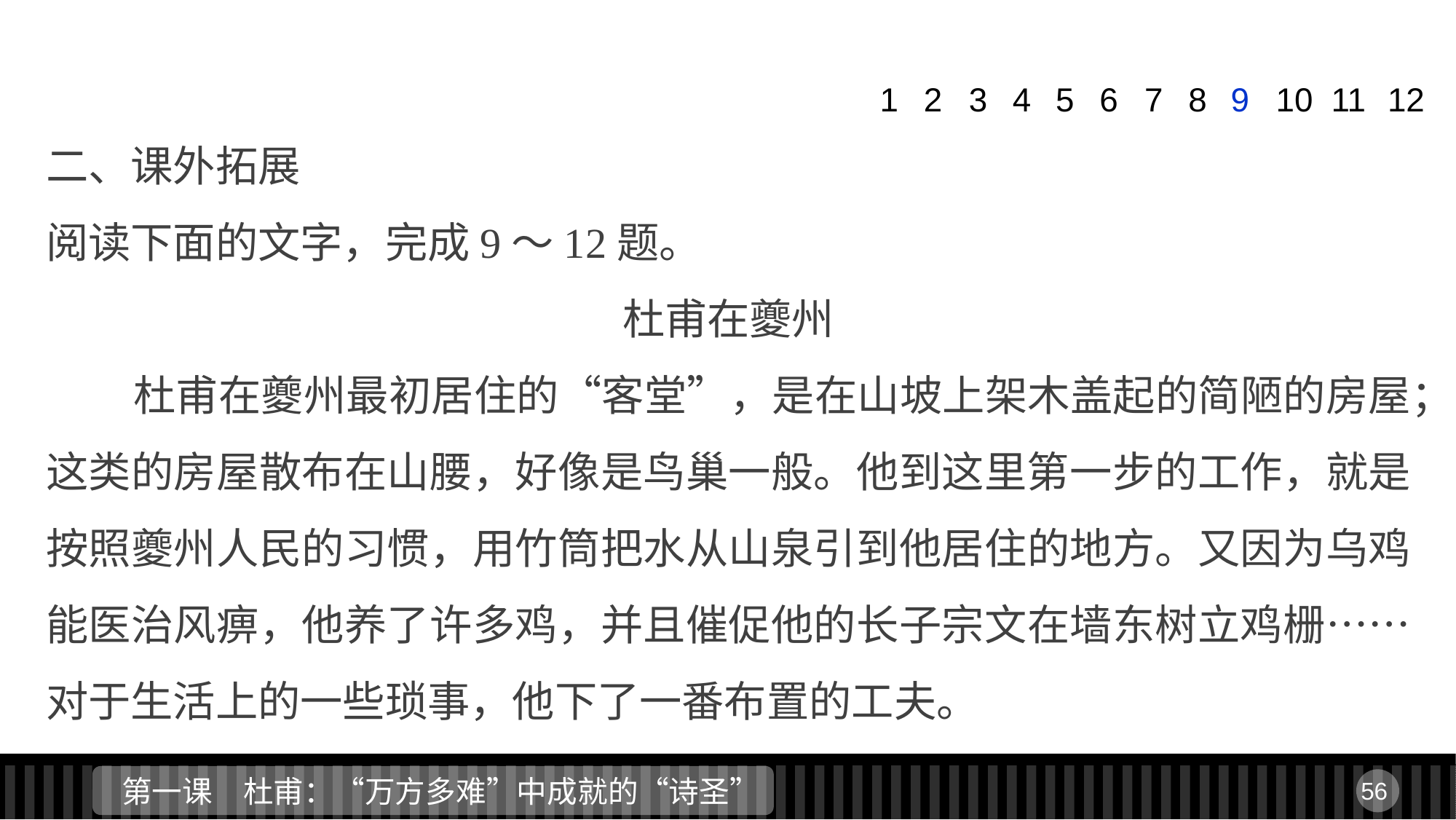

1
2
3
4
5
6
7
8
9
11
12
10
二、课外拓展
阅读下面的文字，完成9～12题。
杜甫在夔州
        杜甫在夔州最初居住的“客堂”，是在山坡上架木盖起的简陋的房屋；这类的房屋散布在山腰，好像是鸟巢一般。他到这里第一步的工作，就是按照夔州人民的习惯，用竹筒把水从山泉引到他居住的地方。又因为乌鸡能医治风痹，他养了许多鸡，并且催促他的长子宗文在墙东树立鸡栅……对于生活上的一些琐事，他下了一番布置的工夫。